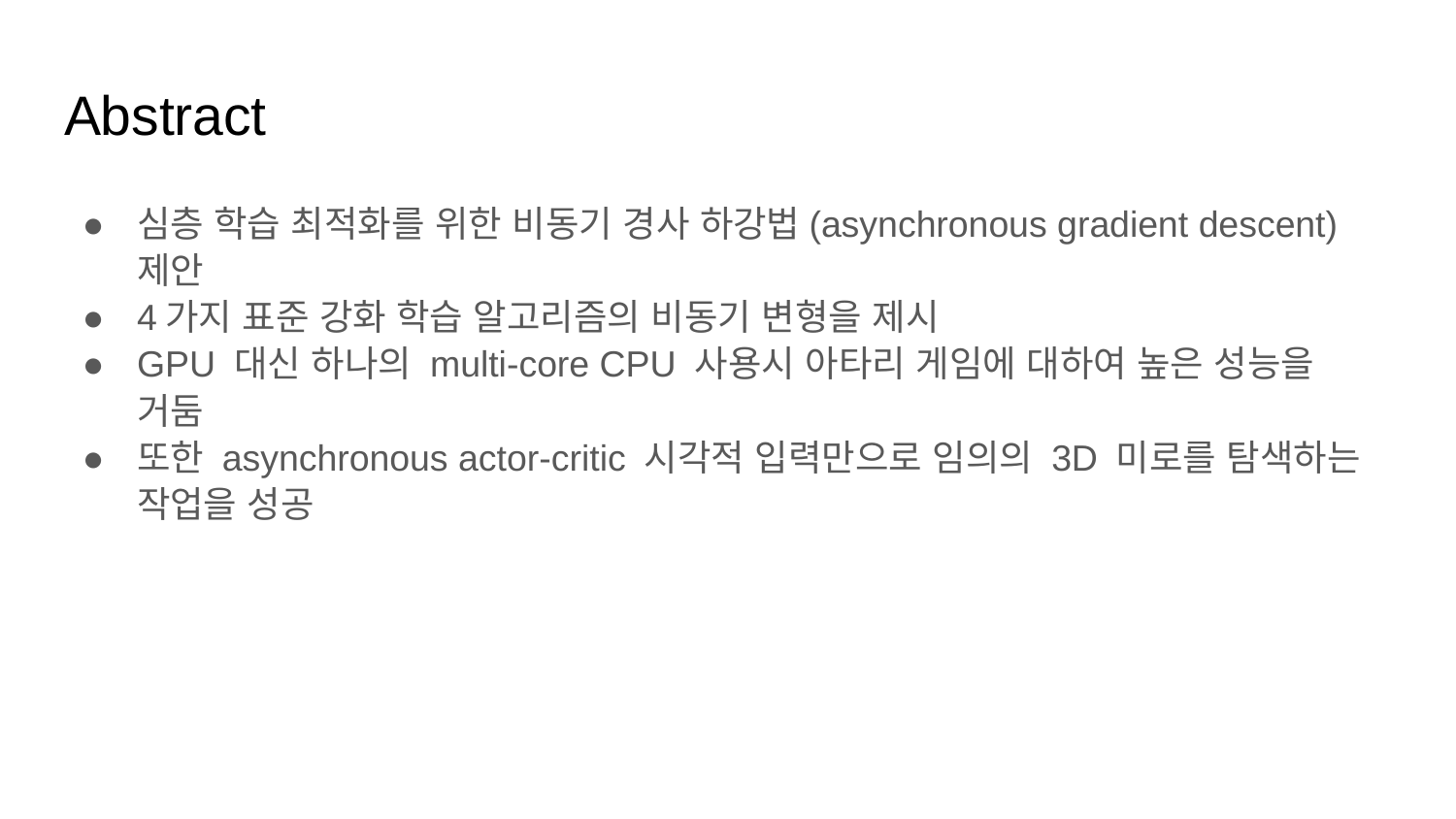

# Abstract
심층 학습 최적화를 위한 비동기 경사 하강법(asynchronous gradient descent) 제안
4가지 표준 강화 학습 알고리즘의 비동기 변형을 제시
GPU 대신 하나의 multi-core CPU 사용시 아타리 게임에 대하여 높은 성능을 거둠
또한 asynchronous actor-critic 시각적 입력만으로 임의의 3D 미로를 탐색하는 작업을 성공